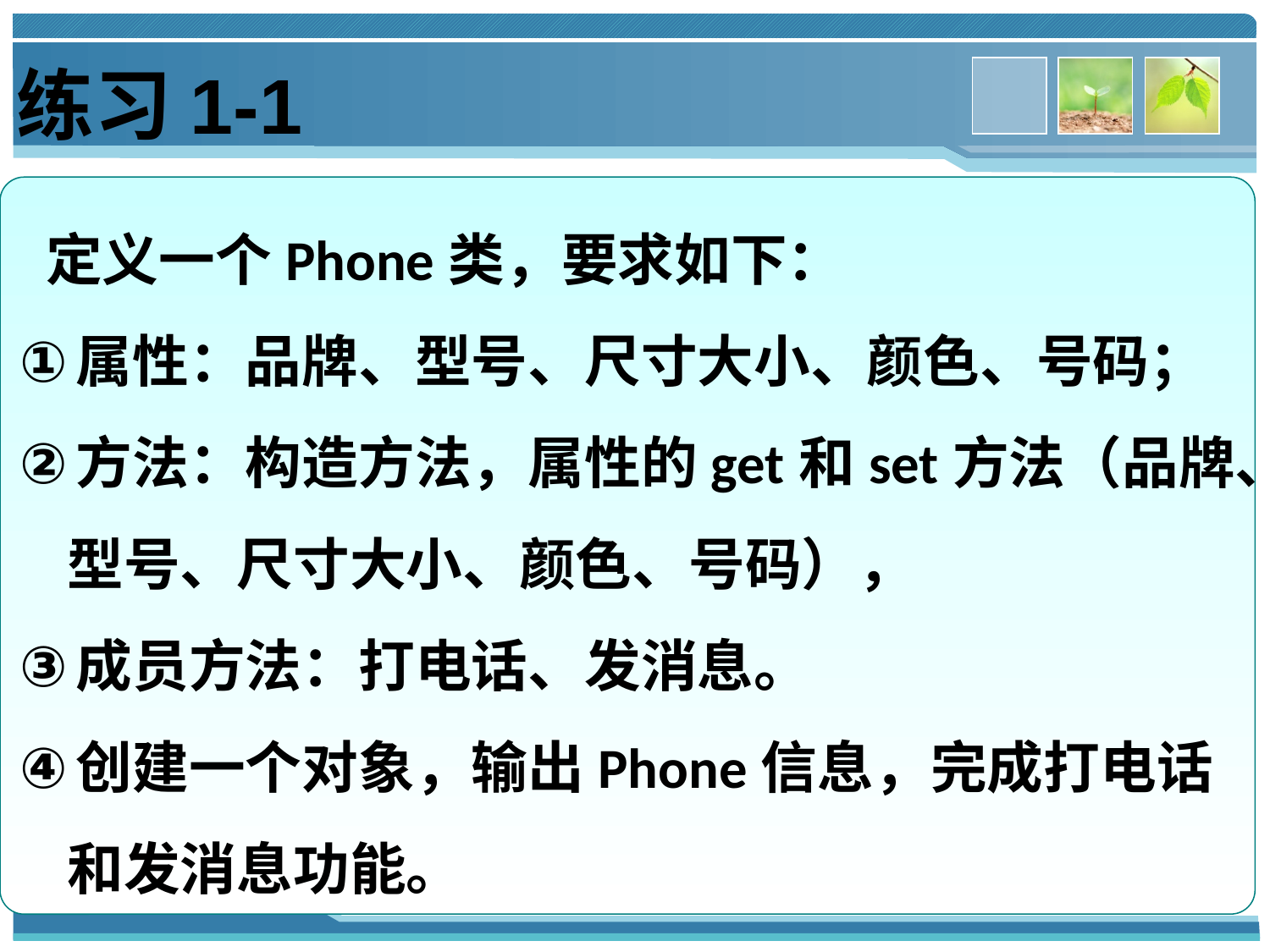

练习1-1
 定义一个Phone类，要求如下：
属性：品牌、型号、尺寸大小、颜色、号码；
方法：构造方法，属性的get和set方法（品牌、型号、尺寸大小、颜色、号码），
成员方法：打电话、发消息。
创建一个对象，输出Phone信息，完成打电话和发消息功能。